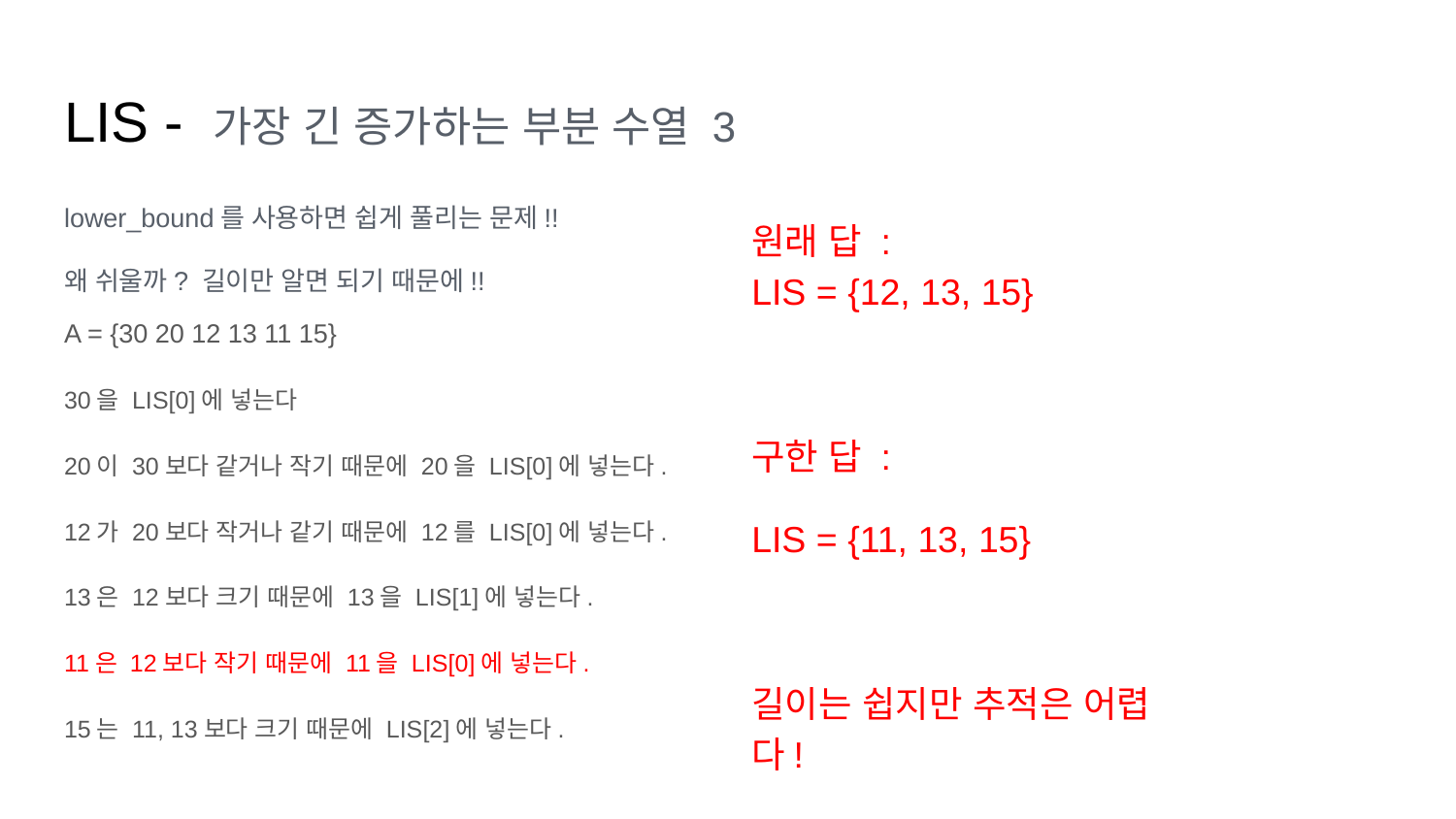

# LIS - 가장 긴 증가하는 부분 수열 3

lower_bound를 사용하면 쉽게 풀리는 문제!!
왜 쉬울까? 길이만 알면 되기 때문에!!
A = {30 20 12 13 11 15}
30을 LIS[0]에 넣는다
20이 30보다 같거나 작기 때문에 20을 LIS[0]에 넣는다.
12가 20보다 작거나 같기 때문에 12를 LIS[0]에 넣는다.
13은 12보다 크기 때문에 13을 LIS[1]에 넣는다.
11은 12보다 작기 때문에 11을 LIS[0]에 넣는다.
15는 11, 13보다 크기 때문에 LIS[2]에 넣는다.

원래 답 :
LIS = {12, 13, 15}

구한 답 :
LIS = {11, 13, 15}

길이는 쉽지만 추적은 어렵다!